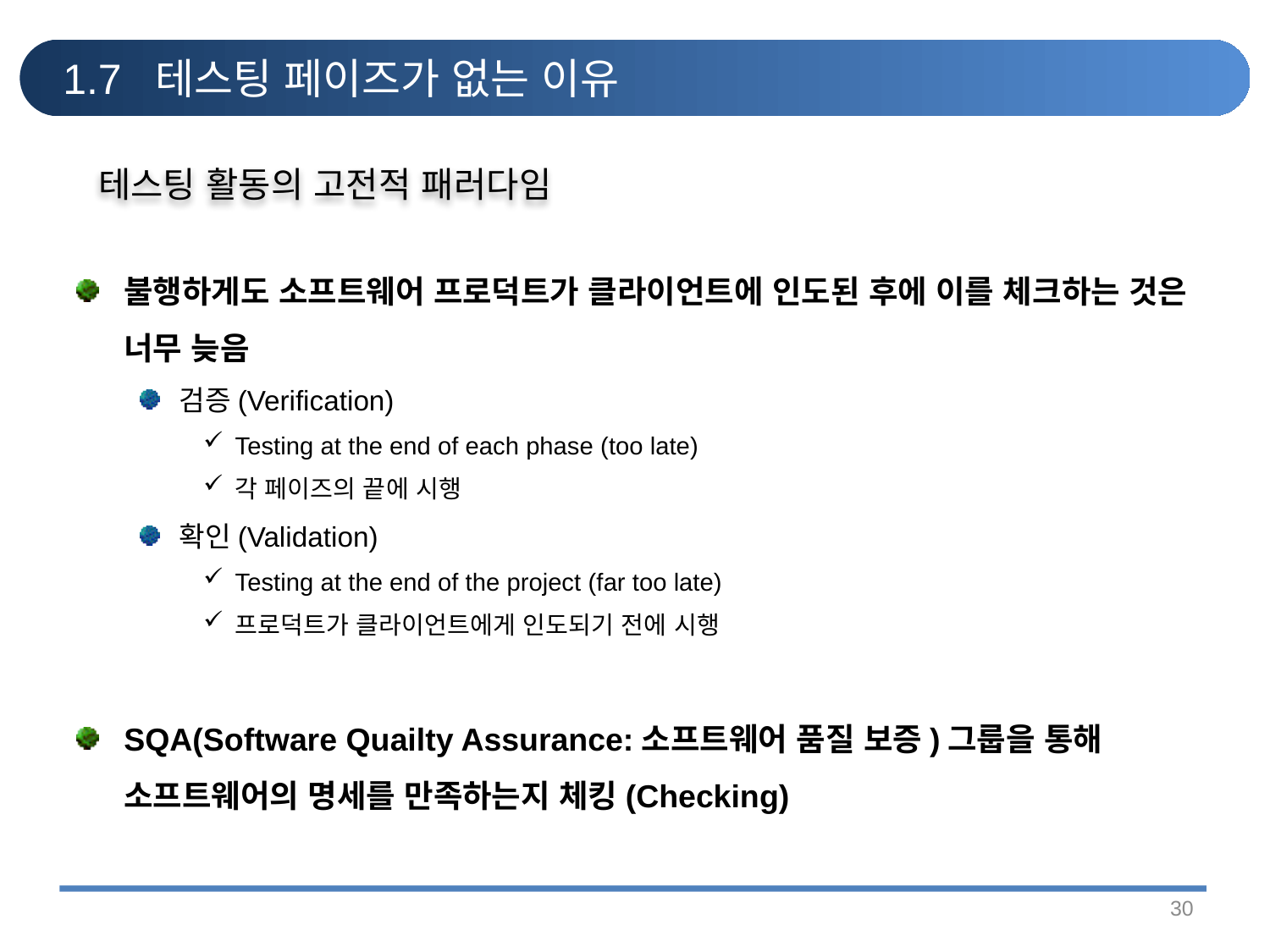

# 1.7  테스팅 페이즈가 없는 이유
테스팅 활동의 고전적 패러다임
불행하게도 소프트웨어 프로덕트가 클라이언트에 인도된 후에 이를 체크하는 것은 너무 늦음
검증(Verification)
Testing at the end of each phase (too late)
각 페이즈의 끝에 시행
확인(Validation)
Testing at the end of the project (far too late)
프로덕트가 클라이언트에게 인도되기 전에 시행

SQA(Software Quailty Assurance:소프트웨어 품질 보증)그룹을 통해 소프트웨어의 명세를 만족하는지 체킹(Checking)

30